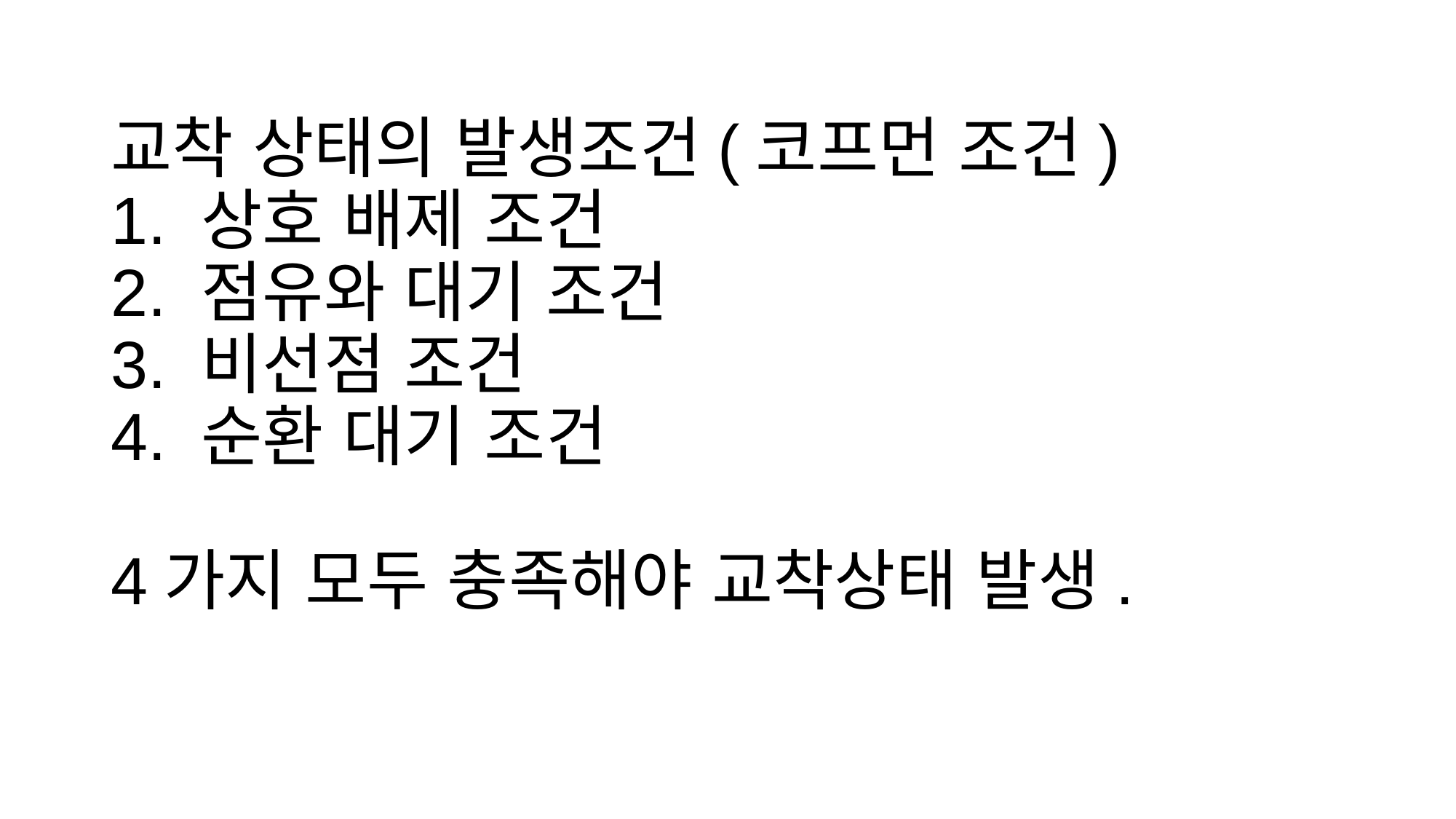

# 교착 상태의 발생조건(코프먼 조건) 1. 상호 배제 조건 2. 점유와 대기 조건 3. 비선점 조건 4. 순환 대기 조건 4가지 모두 충족해야 교착상태 발생.